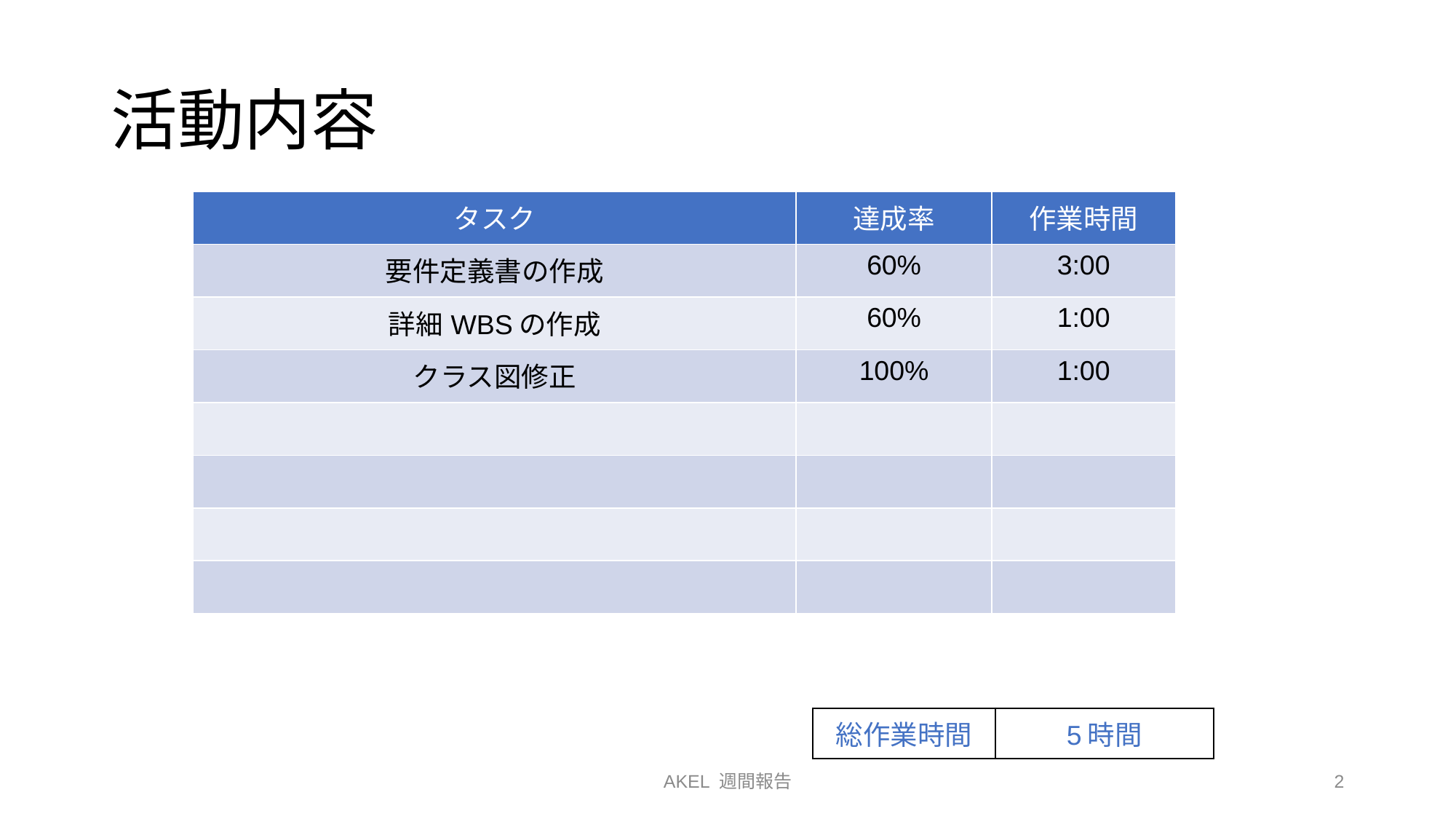

# 活動内容
| タスク | 達成率 | 作業時間 |
| --- | --- | --- |
| 要件定義書の作成 | 60% | 3:00 |
| 詳細WBSの作成 | 60% | 1:00 |
| クラス図修正 | 100% | 1:00 |
|  |  |  |
|  |  |  |
|  |  |  |
|  |  |  |
| 総作業時間 | 5時間 |
| --- | --- |
AKEL 週間報告
2